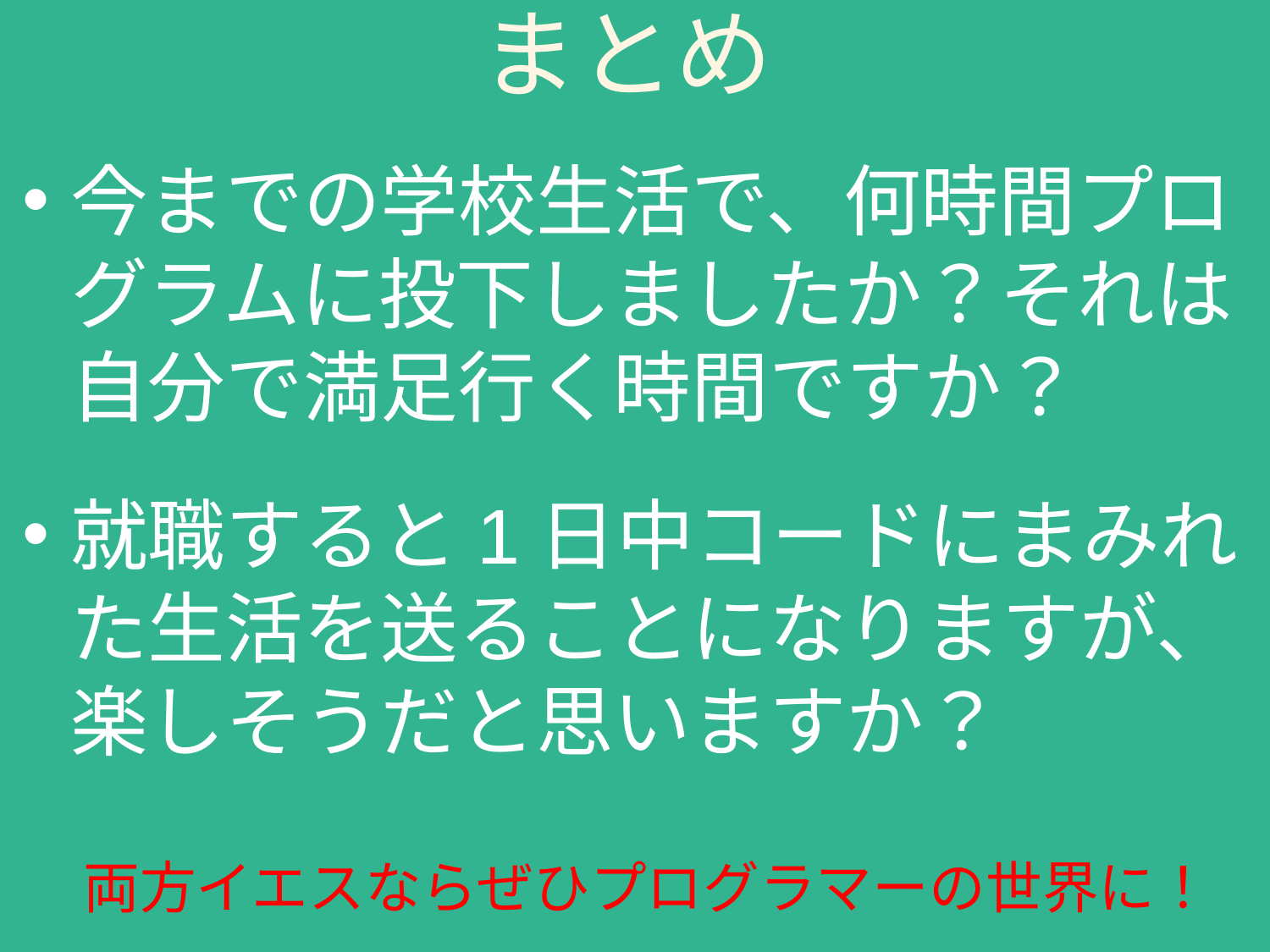

# まとめ
今までの学校生活で、何時間プログラムに投下しましたか？それは自分で満足行く時間ですか？

就職すると1日中コードにまみれた生活を送ることになりますが、楽しそうだと思いますか？
両方イエスならぜひプログラマーの世界に！